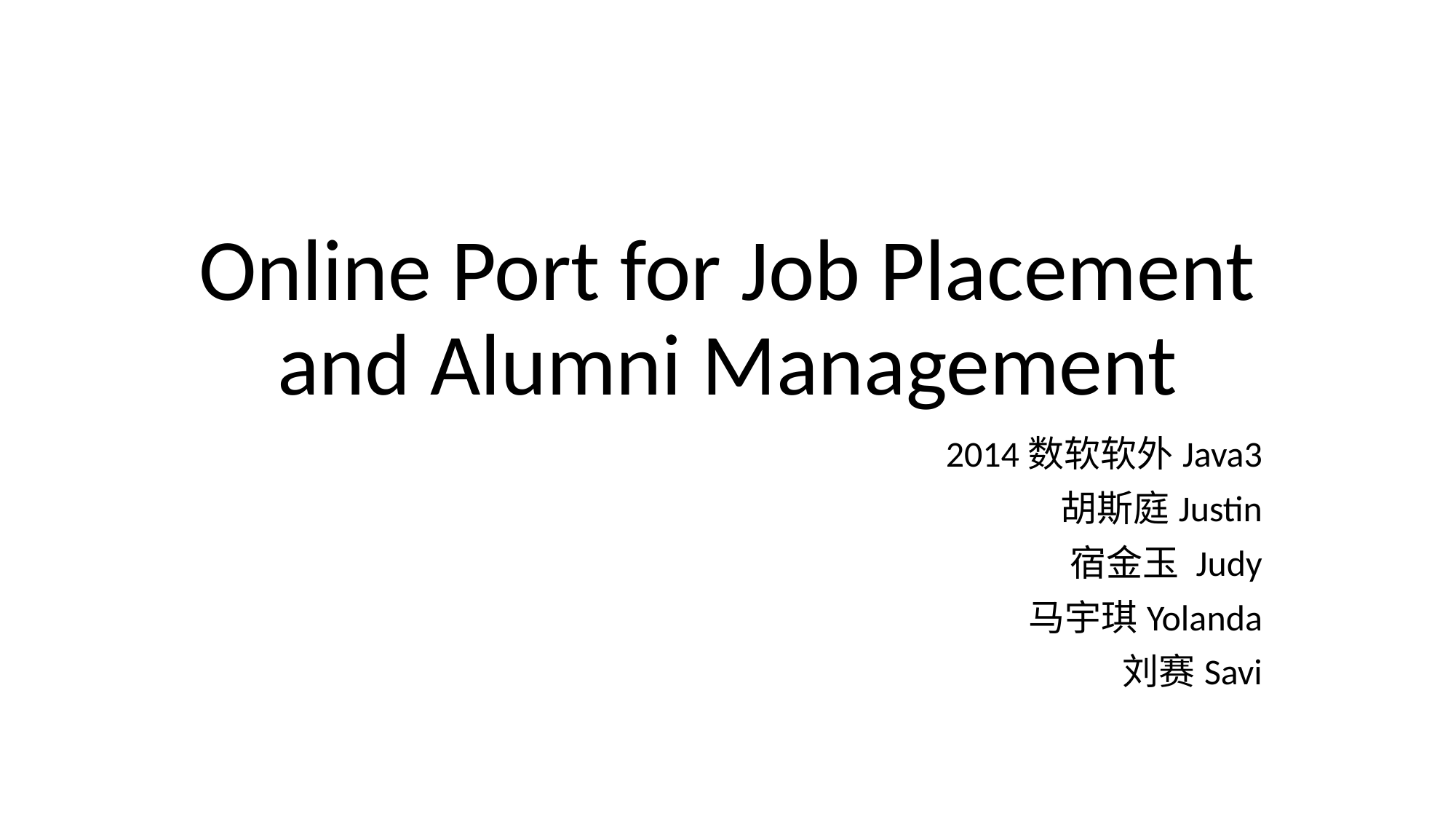

# Online Port for Job Placement and Alumni Management
2014数软软外Java3
胡斯庭Justin
宿金玉 Judy
马宇琪Yolanda
刘赛Savi